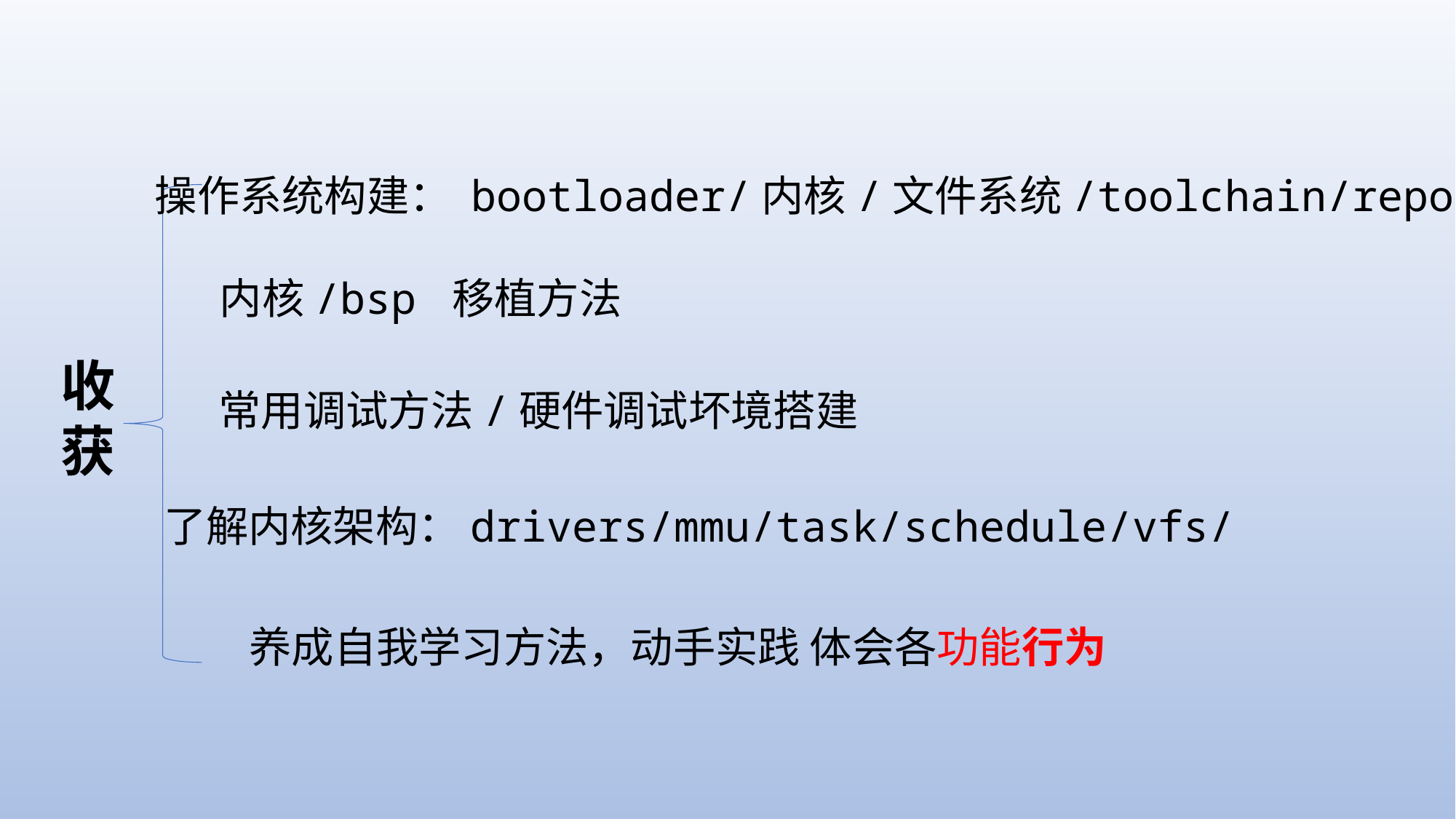

操作系统构建： bootloader/内核/文件系统/toolchain/repo/

内核/bsp 移植方法
收
获
常用调试方法/硬件调试坏境搭建
了解内核架构：drivers/mmu/task/schedule/vfs/
养成自我学习方法，动手实践 体会各功能行为